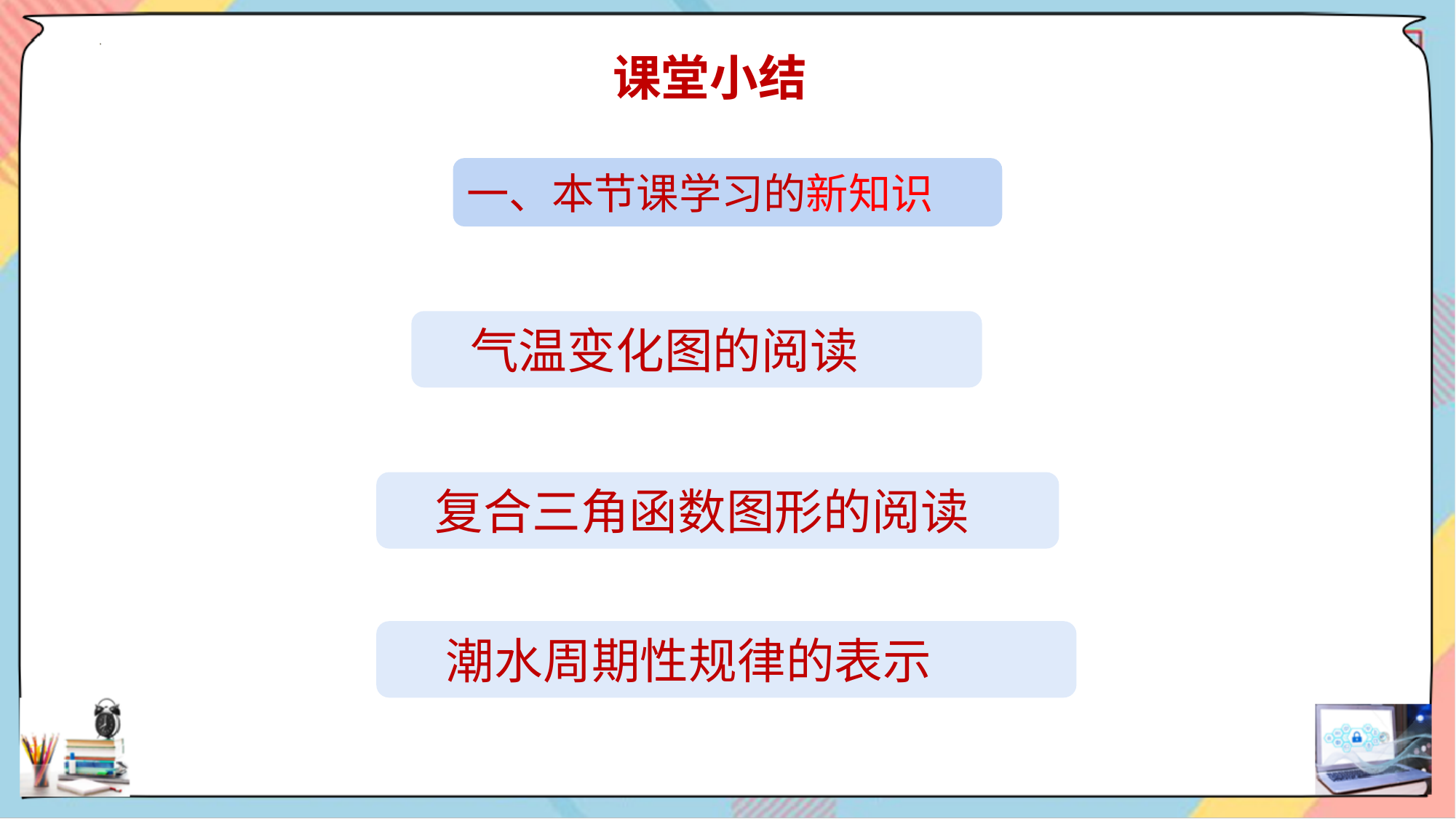

课堂小结
一、本节课学习的新知识
   气温变化图的阅读
   复合三角函数图形的阅读
    潮水周期性规律的表示